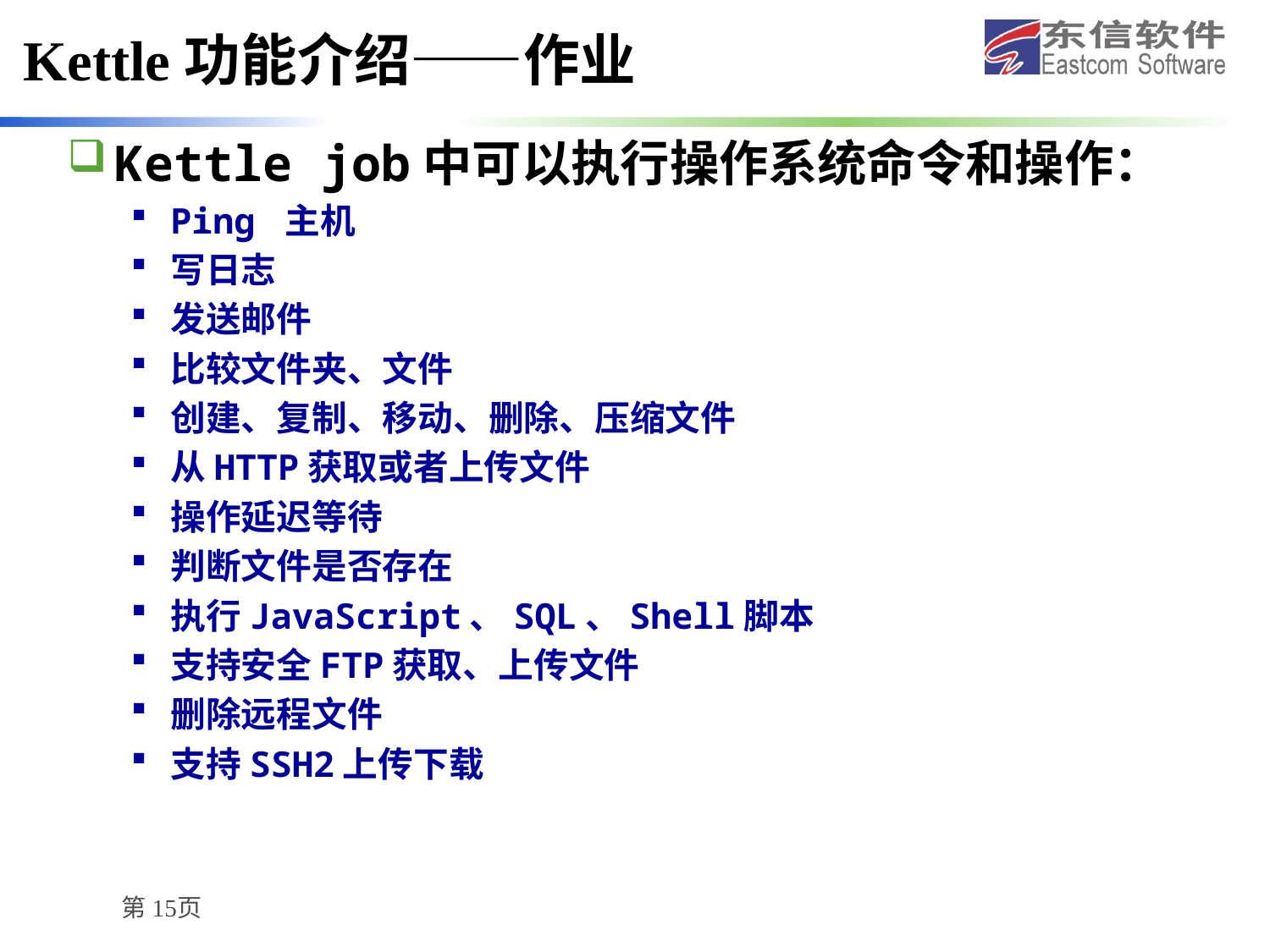

# Kettle功能介绍——作业
Kettle job中可以执行操作系统命令和操作：
Ping 主机
写日志
发送邮件
比较文件夹、文件
创建、复制、移动、删除、压缩文件
从HTTP获取或者上传文件
操作延迟等待
判断文件是否存在
执行JavaScript、SQL、Shell脚本
支持安全FTP获取、上传文件
删除远程文件
支持SSH2上传下载

第15页